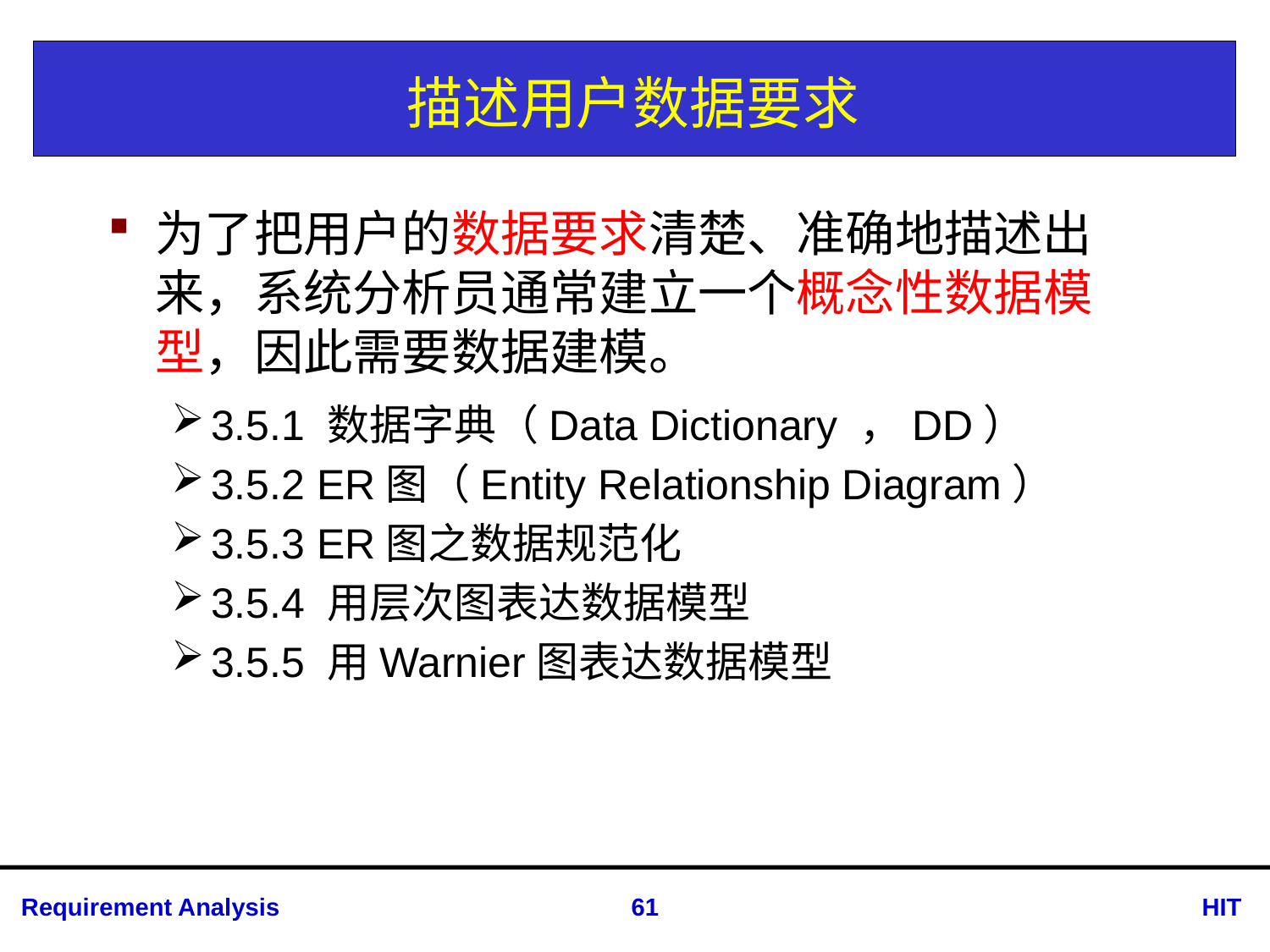

# 描述用户数据要求
为了把用户的数据要求清楚、准确地描述出来，系统分析员通常建立一个概念性数据模型，因此需要数据建模。
3.5.1 数据字典（Data Dictionary ，DD）
3.5.2 ER图（Entity Relationship Diagram）
3.5.3 ER图之数据规范化
3.5.4 用层次图表达数据模型
3.5.5 用Warnier图表达数据模型